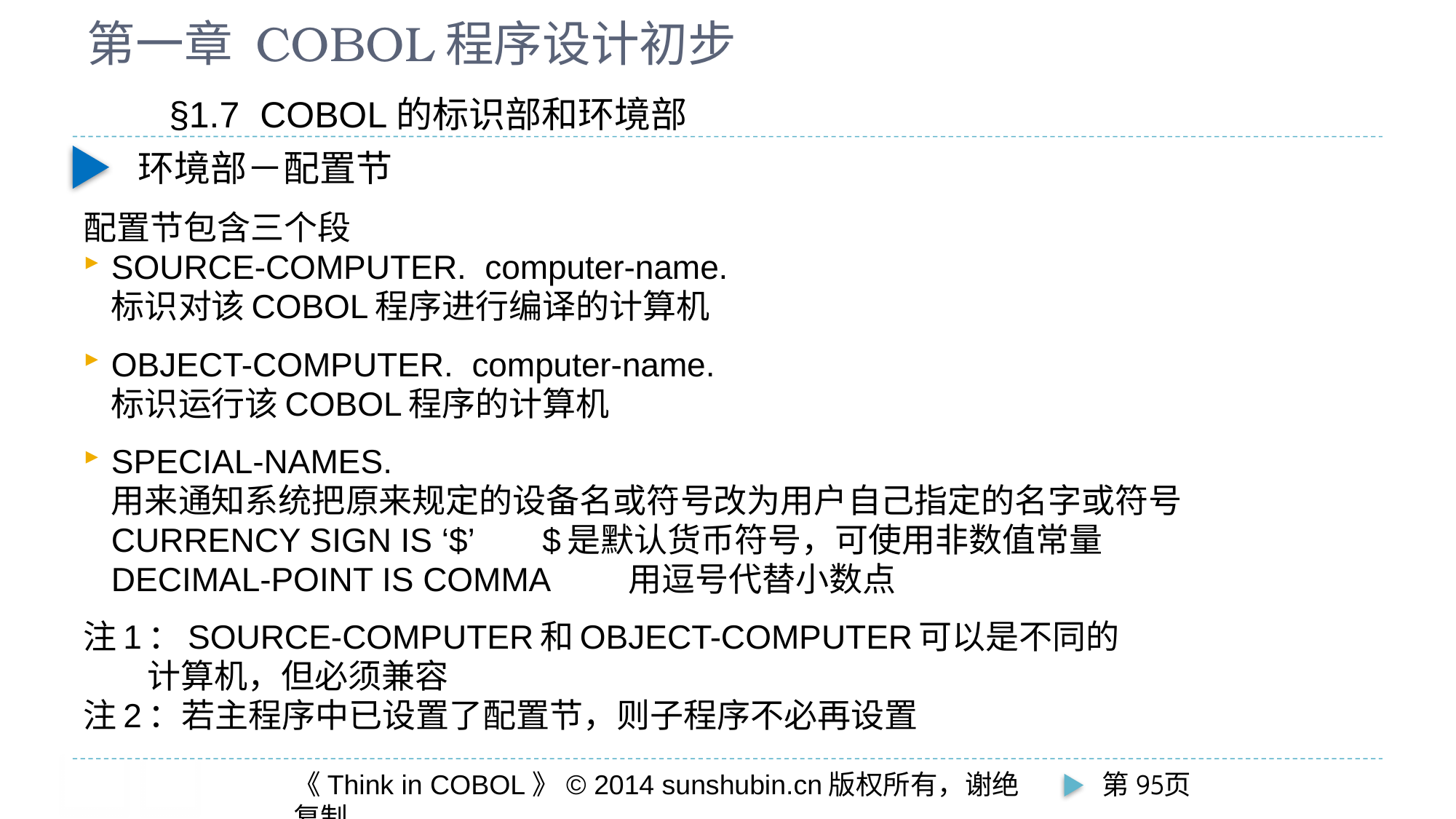

# 第一章 COBOL程序设计初步
§1.7  COBOL的标识部和环境部

环境部－配置节
配置节包含三个段
SOURCE-COMPUTER.  computer-name.
	标识对该COBOL程序进行编译的计算机

OBJECT-COMPUTER.  computer-name.
	标识运行该COBOL程序的计算机

SPECIAL-NAMES.
	用来通知系统把原来规定的设备名或符号改为用户自己指定的名字或符号
	CURRENCY SIGN IS ‘$’	$是默认货币符号，可使用非数值常量
	DECIMAL-POINT IS COMMA	用逗号代替小数点

注1：SOURCE-COMPUTER和OBJECT-COMPUTER可以是不同的
	    计算机，但必须兼容
注2：若主程序中已设置了配置节，则子程序不必再设置